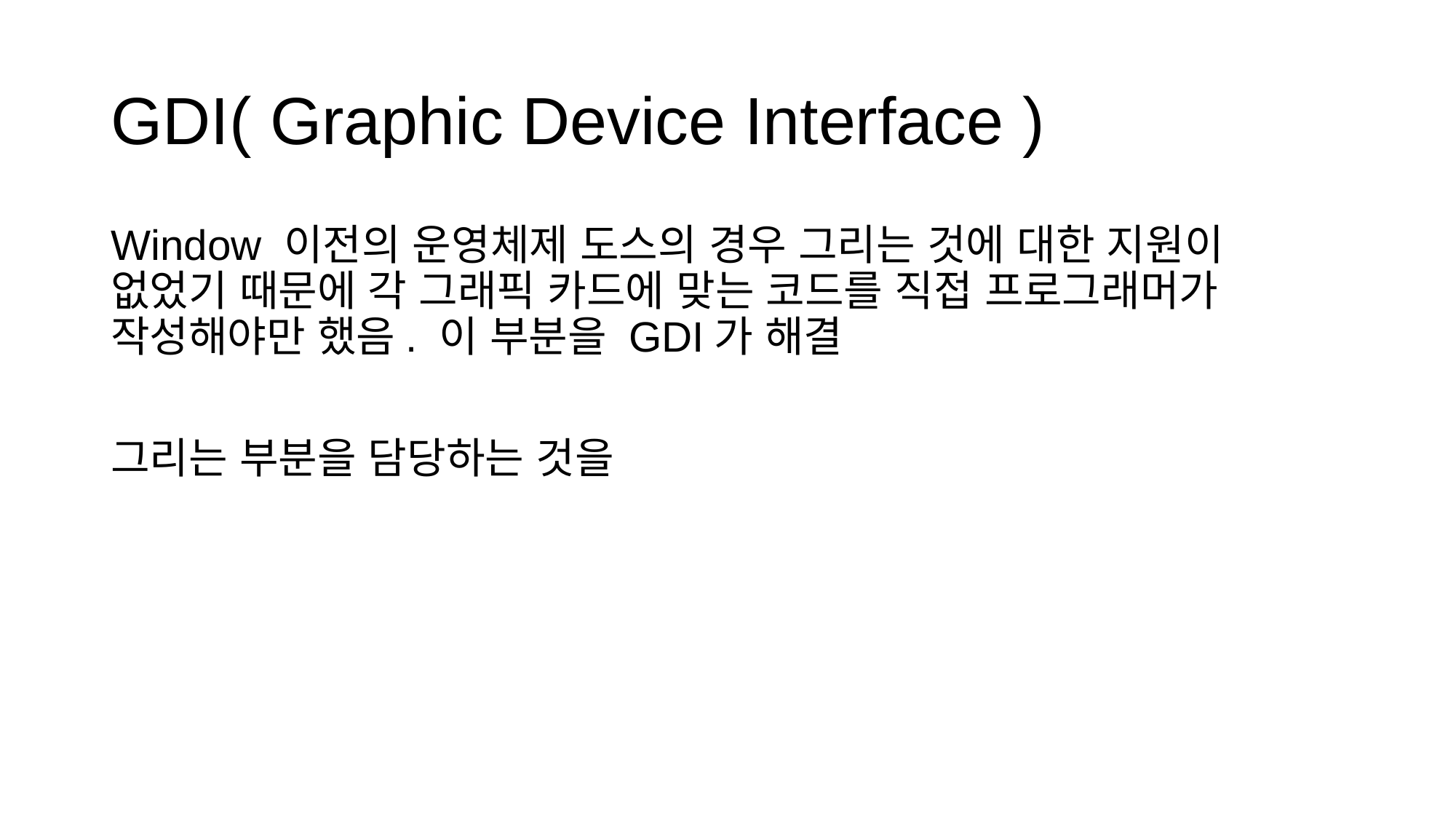

# GDI( Graphic Device Interface )
Window 이전의 운영체제 도스의 경우 그리는 것에 대한 지원이 없었기 때문에 각 그래픽 카드에 맞는 코드를 직접 프로그래머가 작성해야만 했음. 이 부분을 GDI가 해결

그리는 부분을 담당하는 것을